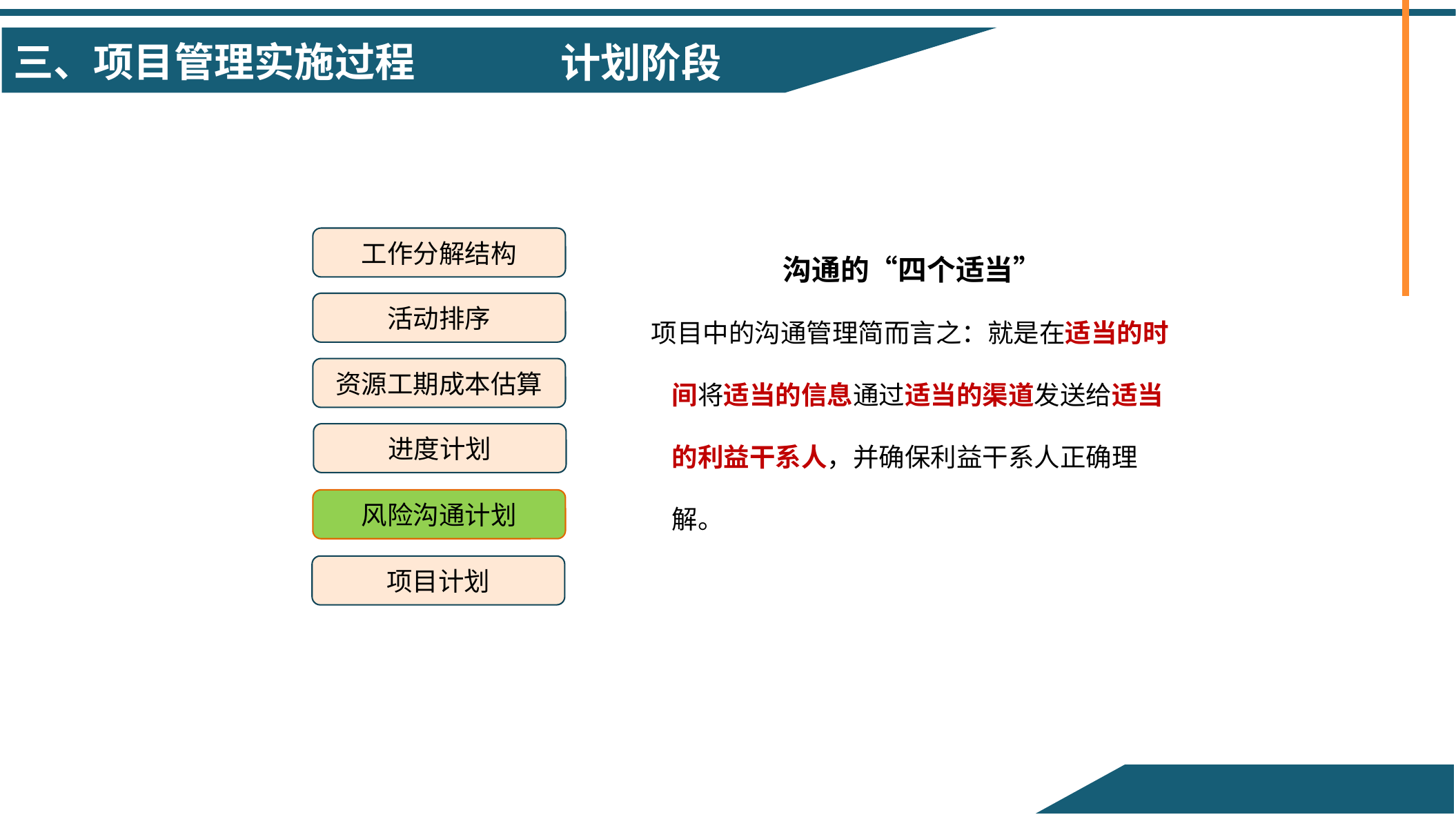

计划阶段
沟通的“四个适当”
项目中的沟通管理简而言之：就是在适当的时间将适当的信息通过适当的渠道发送给适当的利益干系人，并确保利益干系人正确理解。
工作分解结构
活动排序
资源工期成本估算
进度计划
风险沟通计划
项目计划